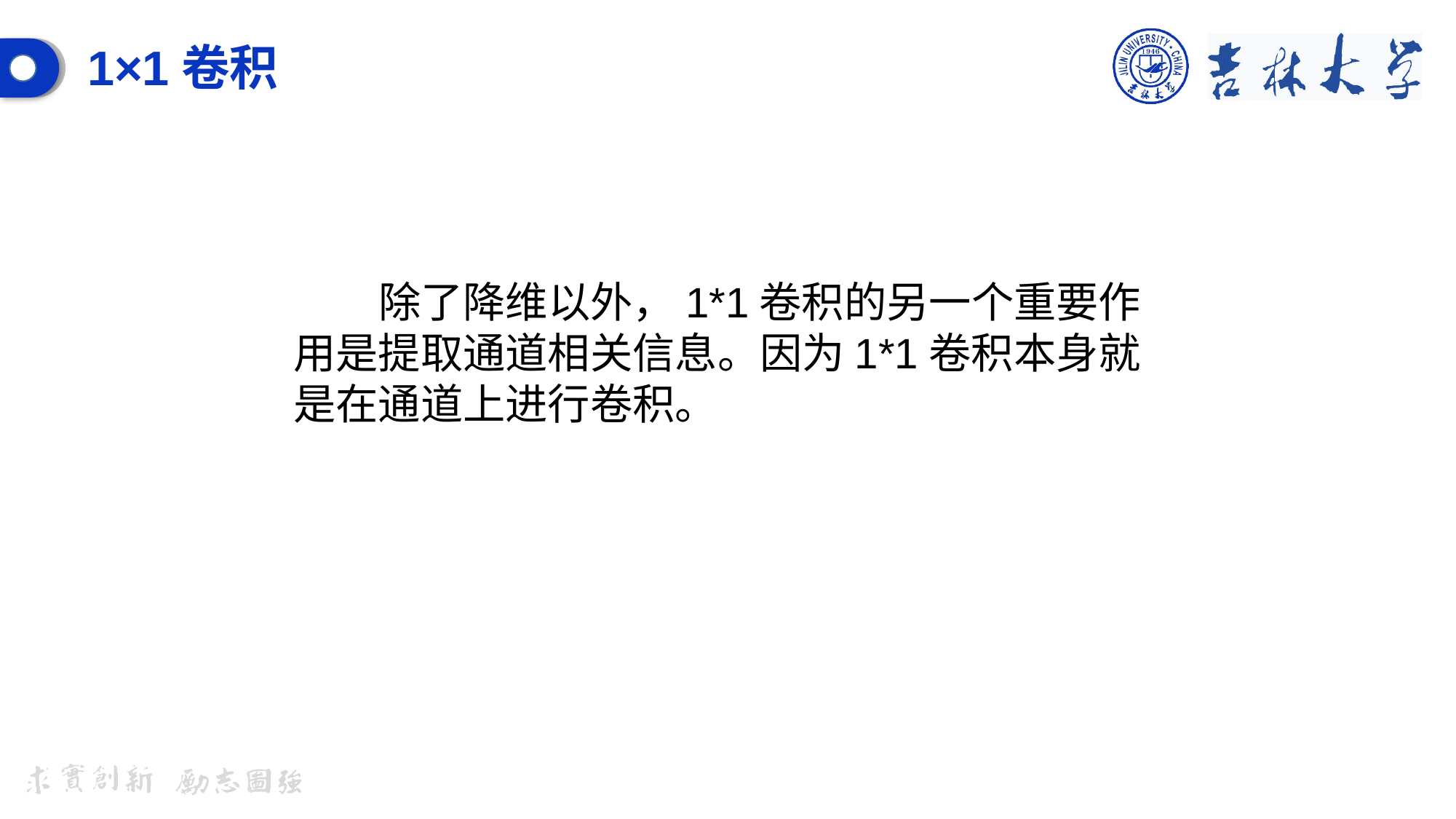

1×1卷积
除了降维以外，1*1卷积的另一个重要作用是提取通道相关信息。因为1*1卷积本身就是在通道上进行卷积。